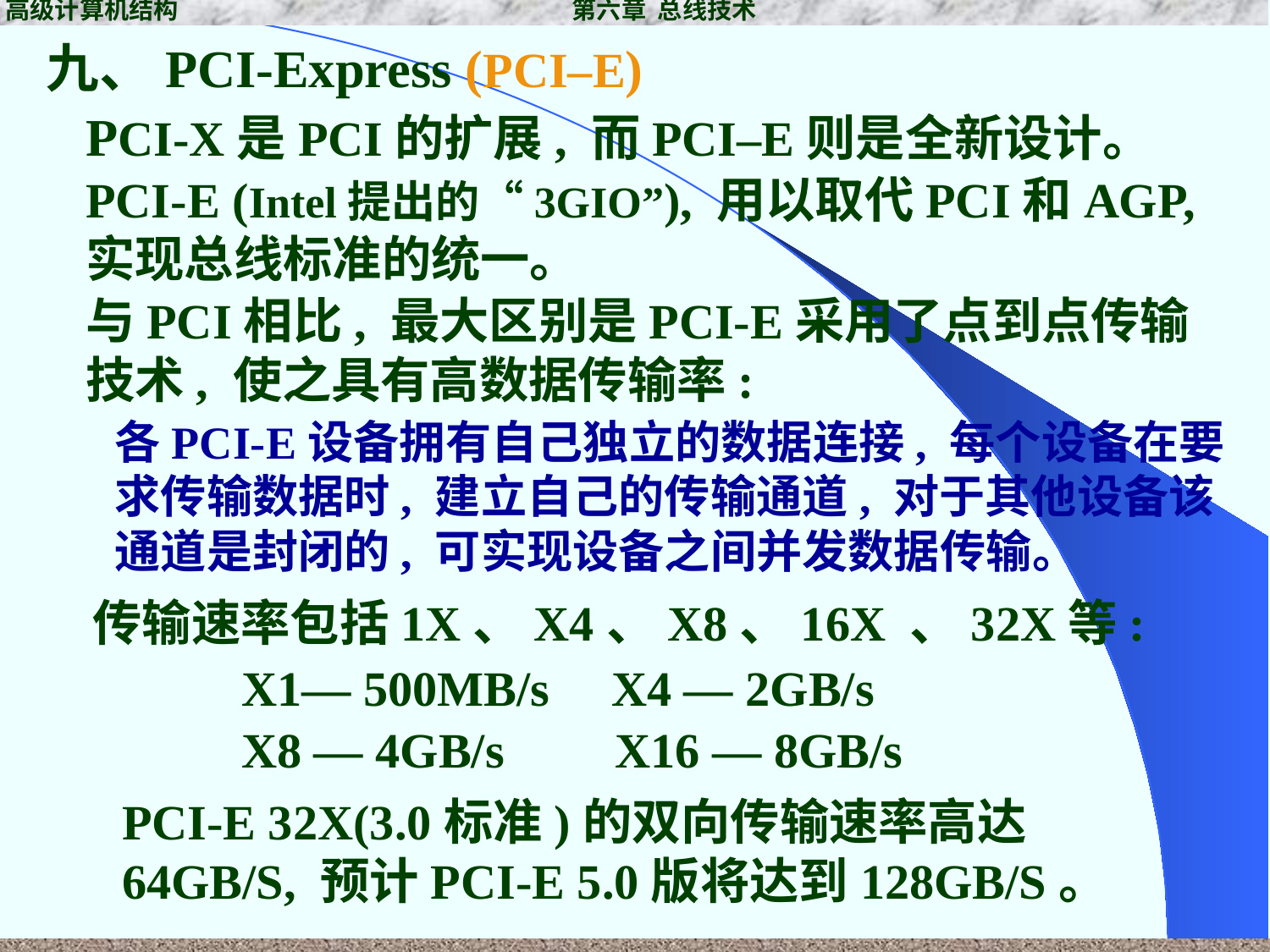

高级计算机结构                                                                     第六章  总线技术
九、PCI-Express (PCI–E)
PCI-X是PCI的扩展, 而PCI–E则是全新设计。
PCI-E (Intel提出的“3GIO”), 用以取代PCI和AGP, 实现总线标准的统一。
与PCI相比, 最大区别是PCI-E采用了点到点传输技术, 使之具有高数据传输率:
各PCI-E设备拥有自己独立的数据连接, 每个设备在要求传输数据时, 建立自己的传输通道, 对于其他设备该通道是封闭的, 可实现设备之间并发数据传输。
传输速率包括1X、X4、X8、16X 、32X等:
X1— 500MB/s     X4 — 2GB/s
X8 — 4GB/s         X16 — 8GB/s
PCI-E 32X(3.0标准)的双向传输速率高达64GB/S, 预计PCI-E 5.0版将达到128GB/S。